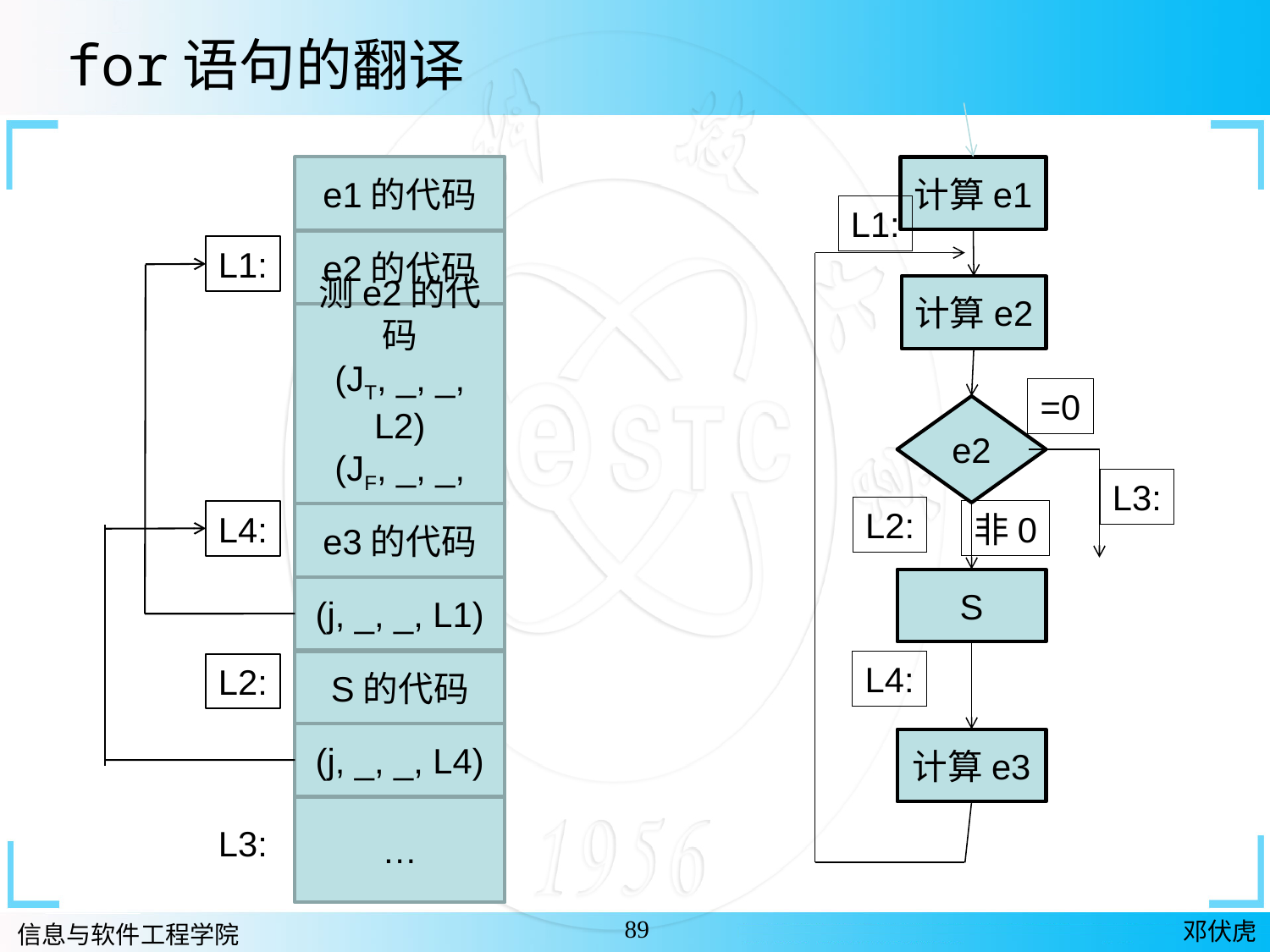

for语句的翻译
计算e1
e1的代码
L1:
e2的代码
L1:
计算e2
测e2的代码
(JT, _, _, L2)
(JF, _, _, L3)
=0
e2
L3:
L2:
L4:
非0
e3的代码
S
(j, _, _, L1)
S的代码
L4:
L2:
(j, _, _, L4)
计算e3
…
L3:
89
邓伏虎
信息与软件工程学院